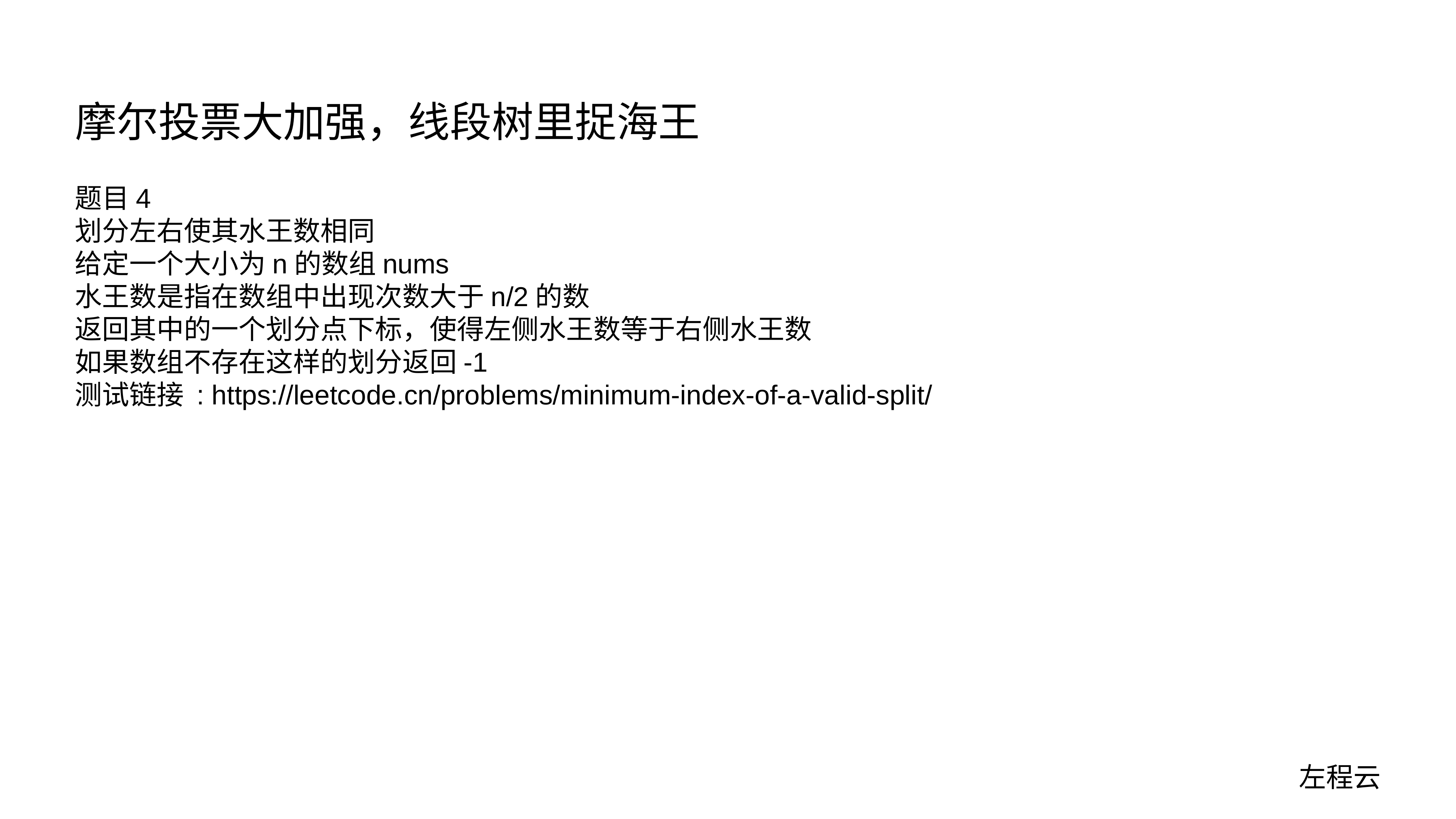

# 摩尔投票大加强，线段树里捉海王
题目4
划分左右使其水王数相同
给定一个大小为n的数组nums
水王数是指在数组中出现次数大于n/2的数
返回其中的一个划分点下标，使得左侧水王数等于右侧水王数
如果数组不存在这样的划分返回-1
测试链接 : https://leetcode.cn/problems/minimum-index-of-a-valid-split/
左程云